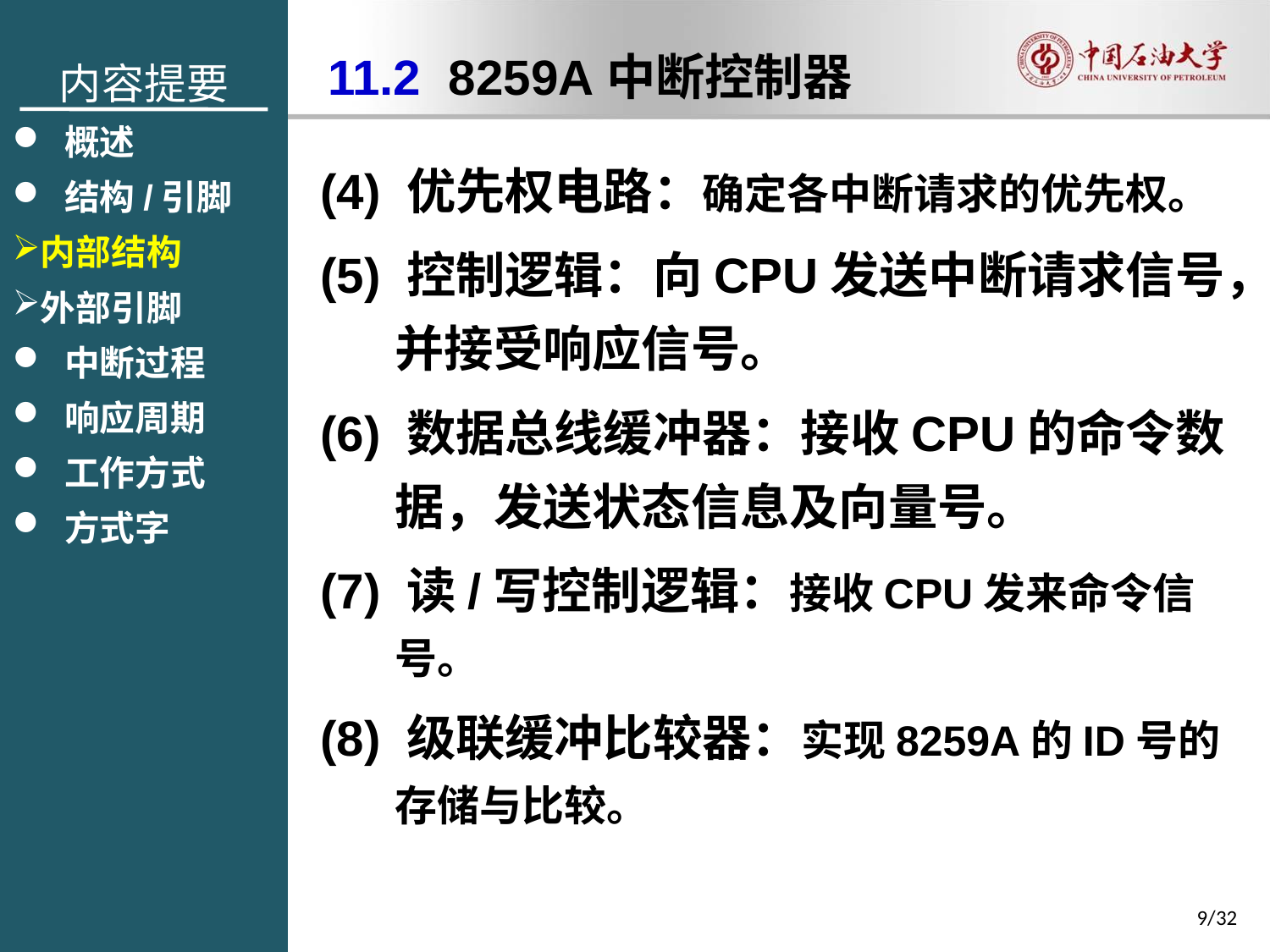

内容提要
 概述
 结构/引脚
内部结构
外部引脚
 中断过程
 响应周期
 工作方式
 方式字
11.2  8259A中断控制器
(4) 优先权电路：确定各中断请求的优先权。
(5) 控制逻辑：向CPU发送中断请求信号，并接受响应信号。
(6) 数据总线缓冲器：接收CPU的命令数据，发送状态信息及向量号。
(7) 读/写控制逻辑：接收CPU发来命令信号。
(8) 级联缓冲比较器：实现8259A的ID号的存储与比较。
9/32